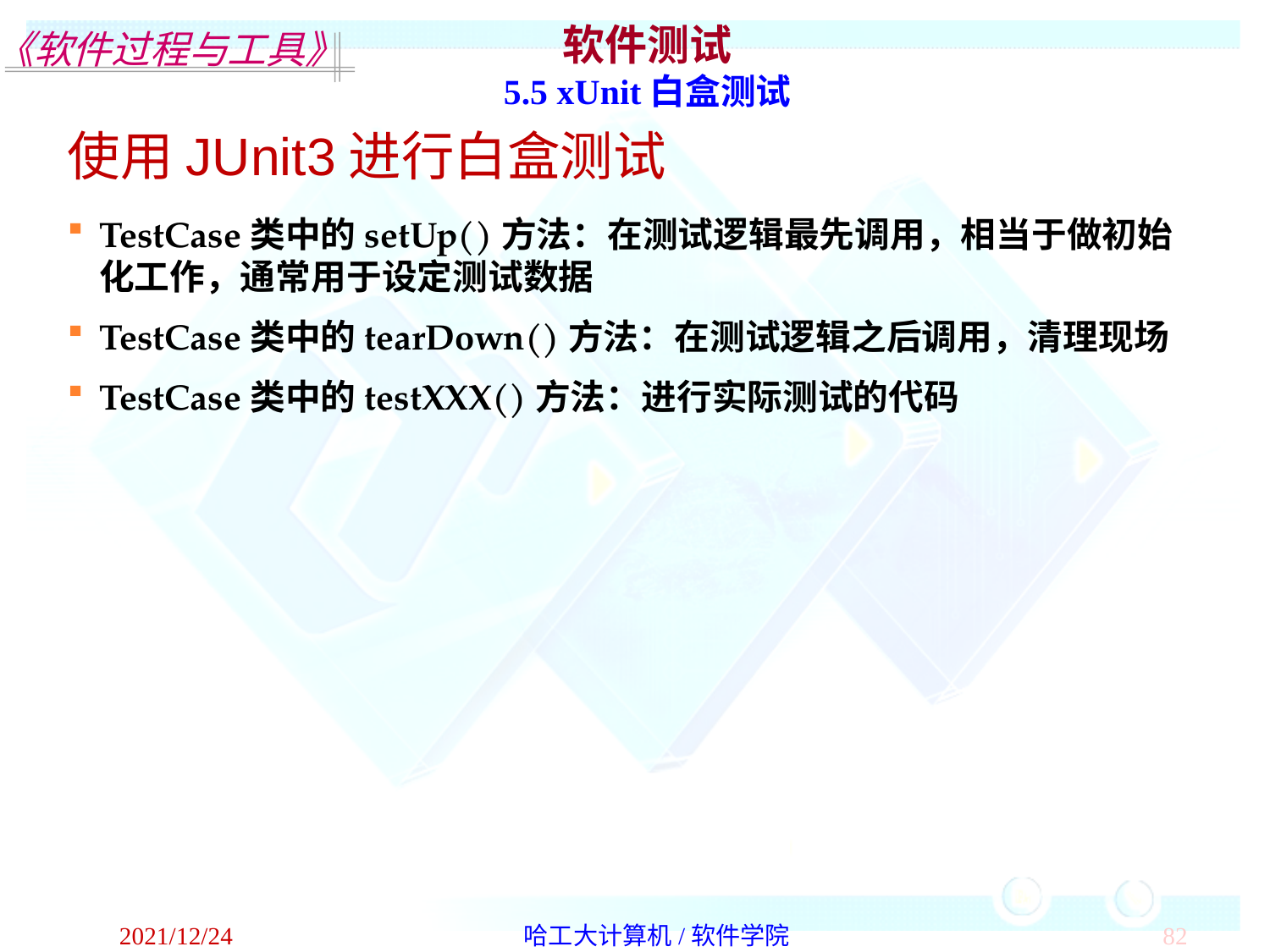

软件测试
5.5 xUnit白盒测试
使用JUnit3进行白盒测试
TestCase类中的setUp()方法：在测试逻辑最先调用，相当于做初始化工作，通常用于设定测试数据
TestCase类中的tearDown()方法：在测试逻辑之后调用，清理现场
TestCase类中的testXXX()方法：进行实际测试的代码